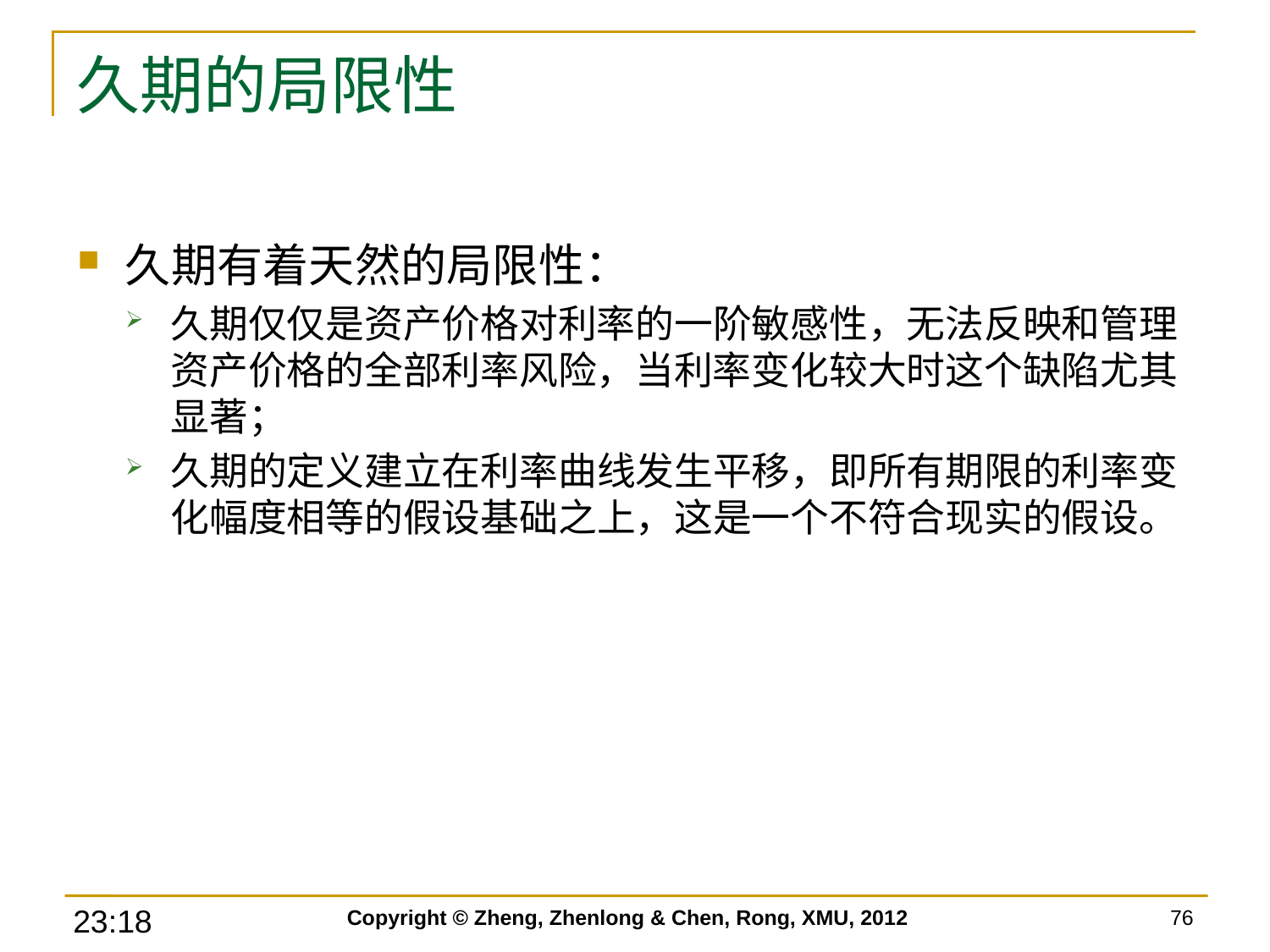

# 久期的局限性

久期有着天然的局限性：
久期仅仅是资产价格对利率的一阶敏感性，无法反映和管理资产价格的全部利率风险，当利率变化较大时这个缺陷尤其显著；
久期的定义建立在利率曲线发生平移，即所有期限的利率变化幅度相等的假设基础之上，这是一个不符合现实的假设。
Copyright © Zheng, Zhenlong & Chen, Rong, XMU, 2012
76